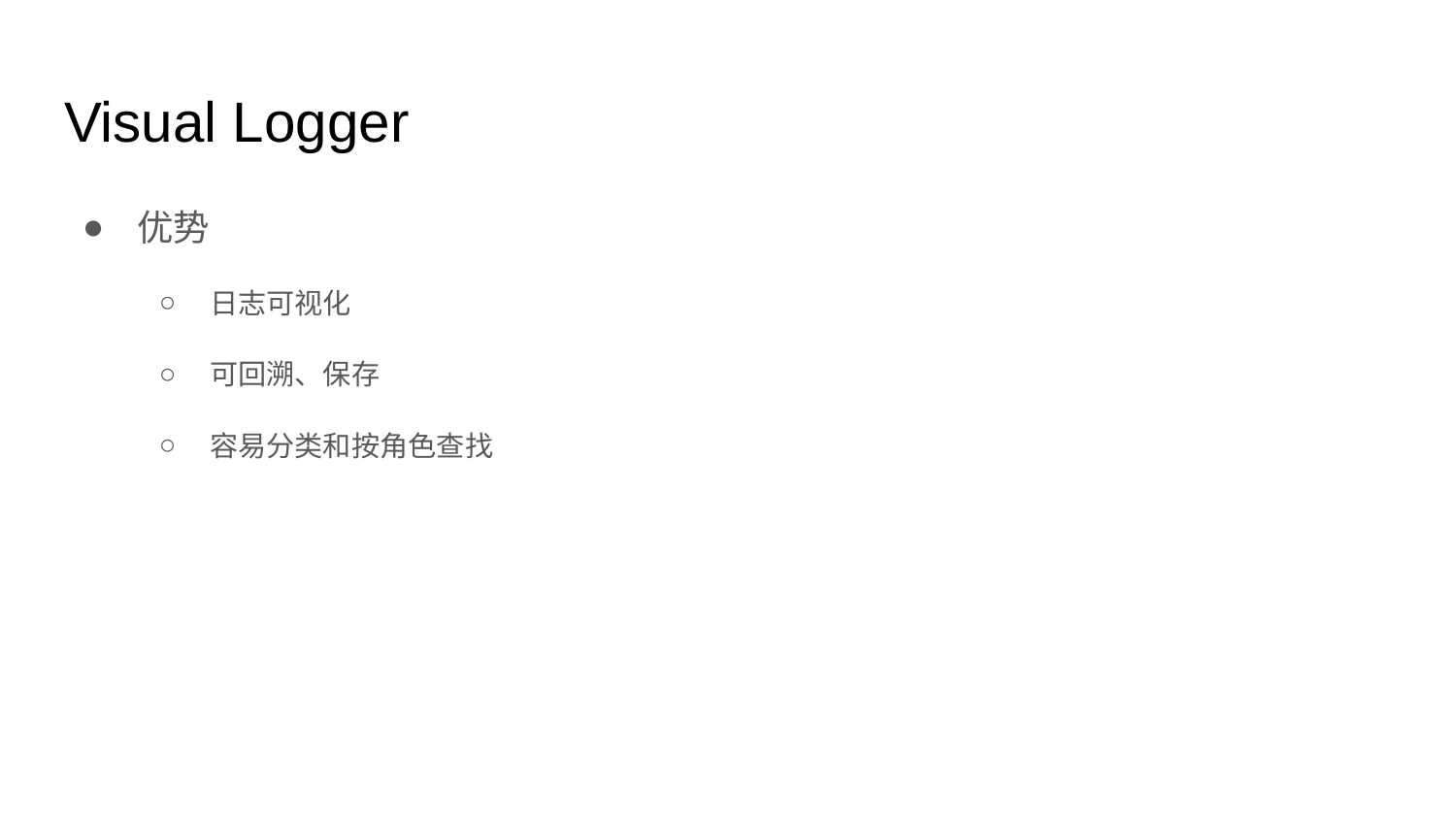

# Visual Logger
优势
日志可视化
可回溯、保存
容易分类和按角色查找